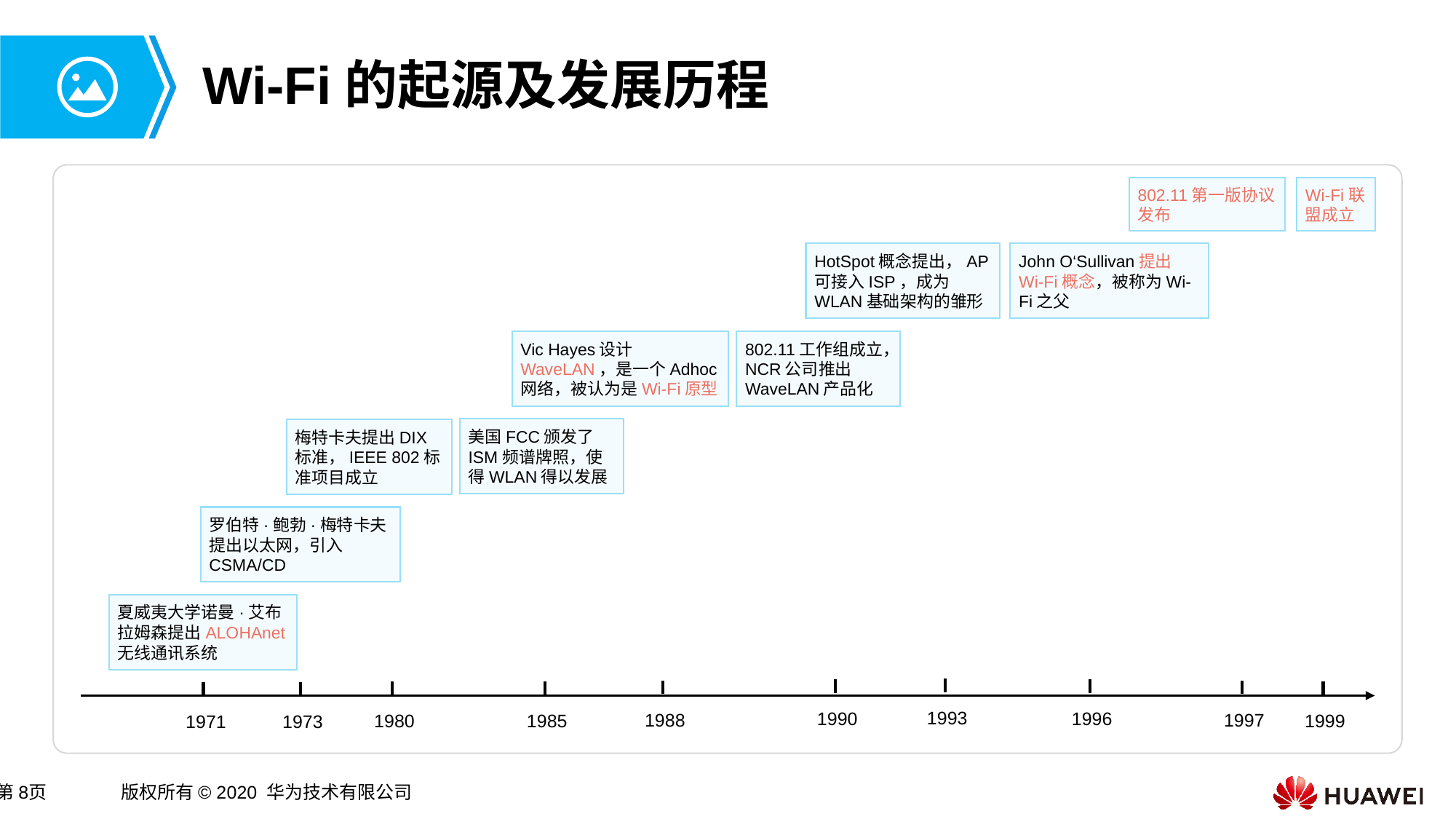

# Wi-Fi的起源及发展历程

802.11第一版协议发布
Wi-Fi联盟成立
HotSpot概念提出，AP可接入ISP，成为WLAN基础架构的雏形
John O‘Sullivan提出Wi-Fi概念，被称为Wi-Fi之父
Vic Hayes设计WaveLAN，是一个Adhoc网络，被认为是Wi-Fi原型
802.11工作组成立，NCR公司推出WaveLAN产品化
美国FCC颁发了ISM频谱牌照，使得WLAN得以发展
梅特卡夫提出DIX标准，IEEE 802标准项目成立
罗伯特·鲍勃·梅特卡夫提出以太网，引入CSMA/CD
夏威夷大学诺曼·艾布拉姆森提出ALOHAnet无线通讯系统
1993
1996
1990
1988
1997
1980
1985
1999
1973
1971